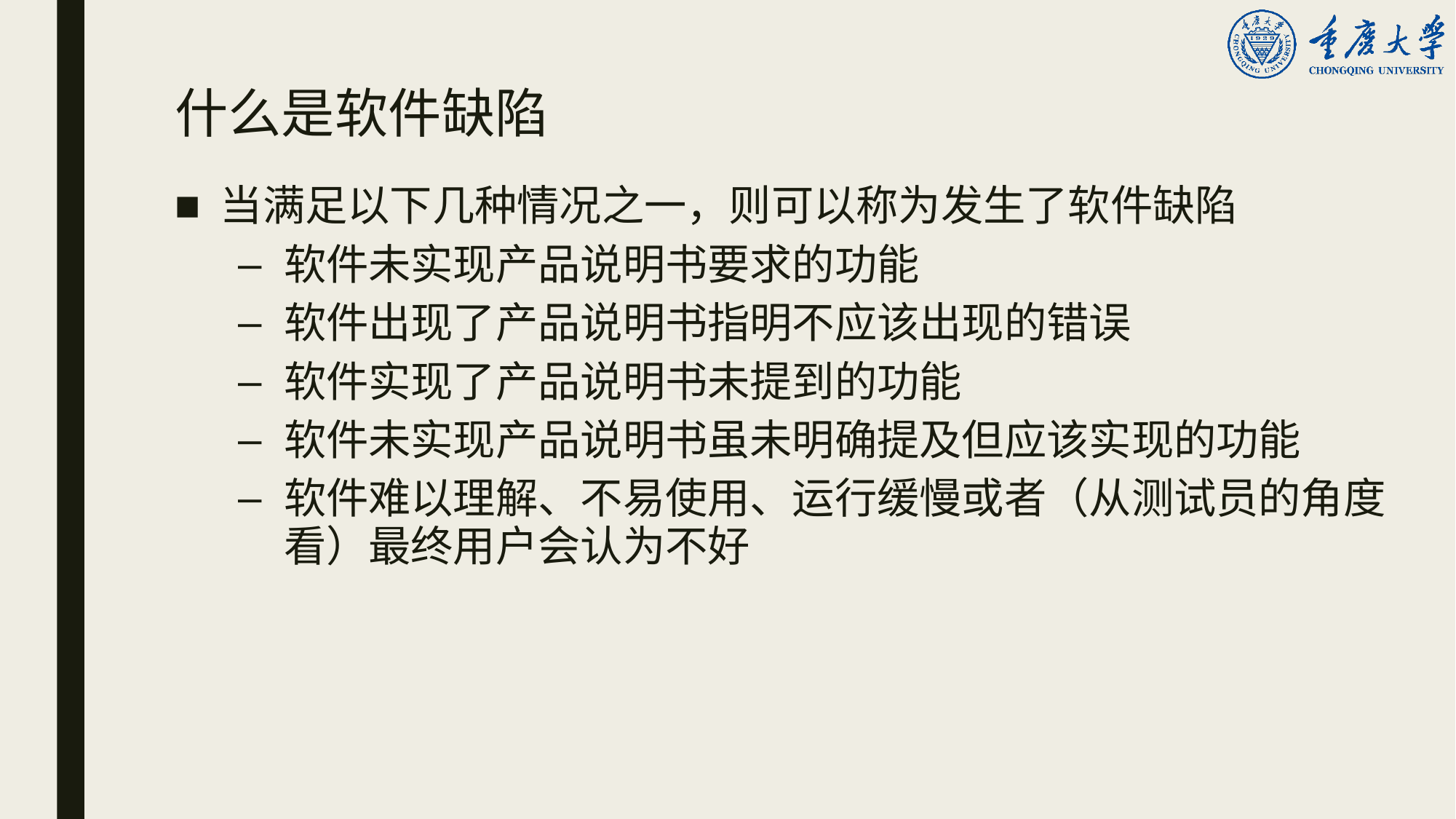

# 什么是软件缺陷
当满足以下几种情况之一，则可以称为发生了软件缺陷
软件未实现产品说明书要求的功能
软件出现了产品说明书指明不应该出现的错误
软件实现了产品说明书未提到的功能
软件未实现产品说明书虽未明确提及但应该实现的功能
软件难以理解、不易使用、运行缓慢或者（从测试员的角度看）最终用户会认为不好